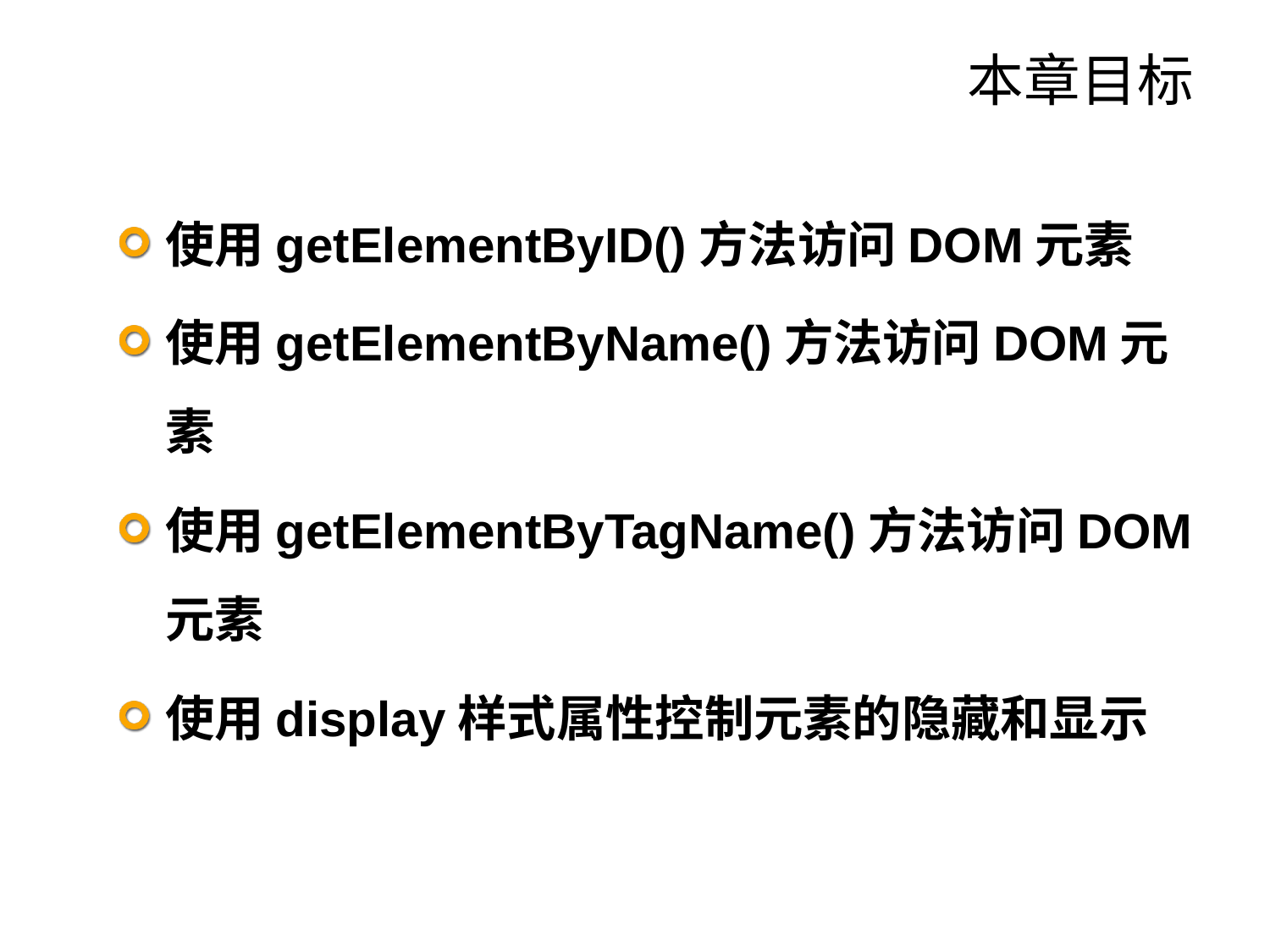

# 本章目标
使用getElementByID()方法访问DOM元素
使用getElementByName()方法访问DOM元素
使用getElementByTagName()方法访问DOM元素
使用display样式属性控制元素的隐藏和显示